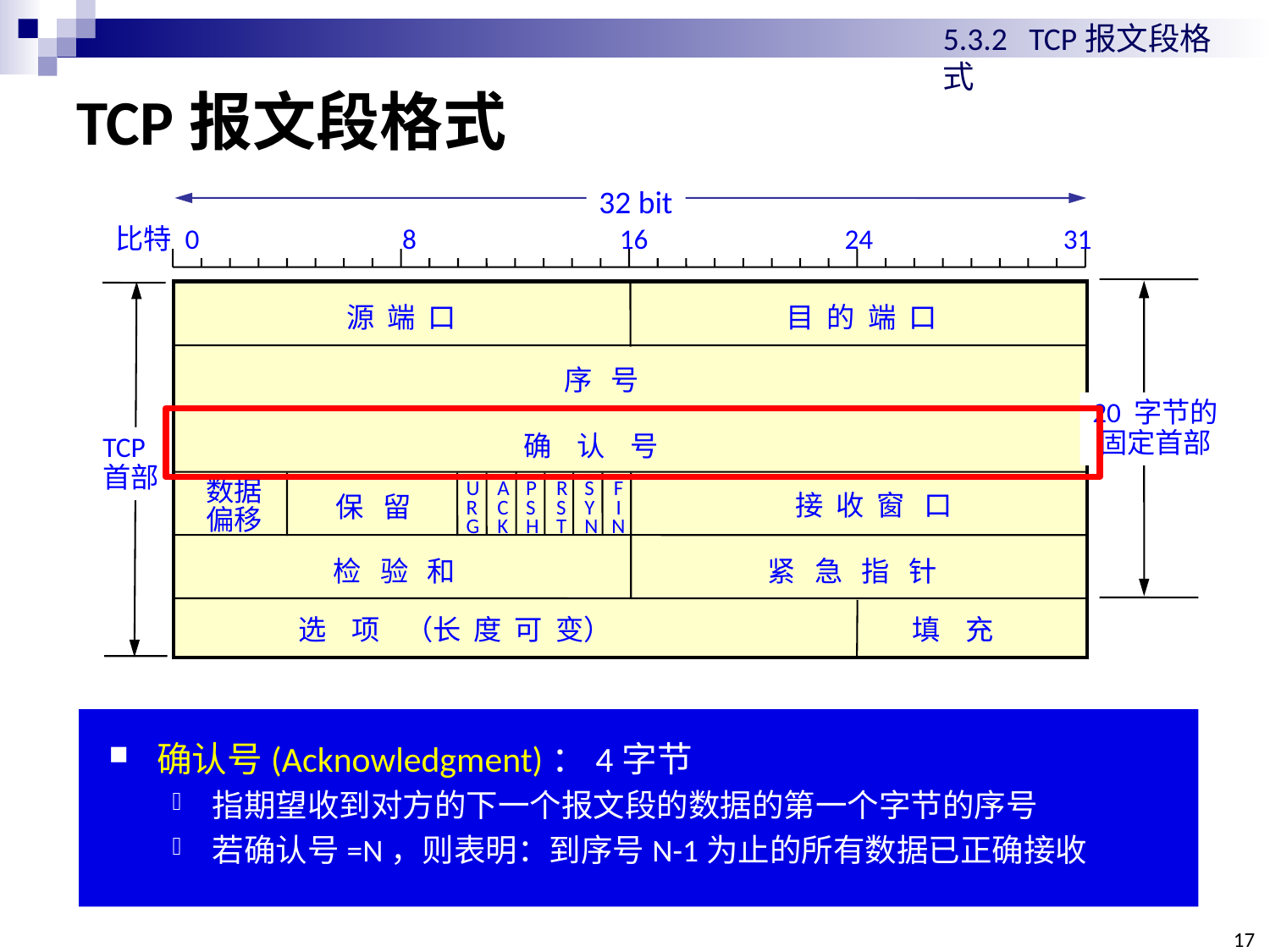

5.3.2   TCP报文段格式
# TCP报文段格式
32 bit

比特 0                                8                                16                               24                              31

源  端  口
目  的  端  口

序   号

确    认    号

数据
偏移
U
R
G
A
C
K
P
S
H
R
S
T
S
Y
N
F
I
N
保   留

检   验   和
紧   急   指   针

选    项    （长  度  可  变）
填    充
接  收  窗   口

20 字节的
固定首部

TCP
首部

确认号(Acknowledgment)：4字节
指期望收到对方的下一个报文段的数据的第一个字节的序号
若确认号=N，则表明：到序号N-1为止的所有数据已正确接收
17